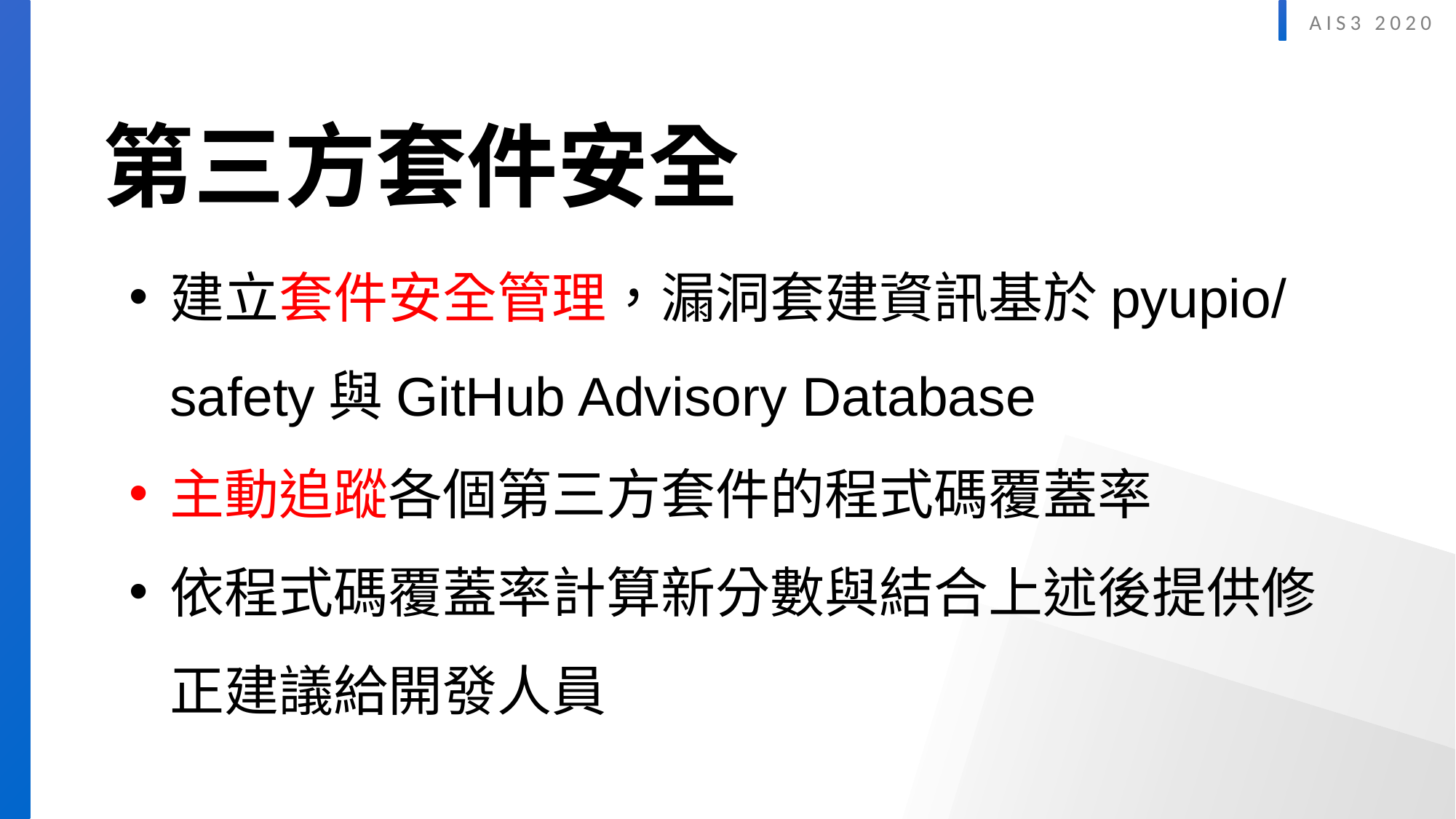

第三方套件安全
建立套件安全管理，漏洞套建資訊基於pyupio/safety與GitHub Advisory Database
主動追蹤各個第三方套件的程式碼覆蓋率
依程式碼覆蓋率計算新分數與結合上述後提供修正建議給開發人員